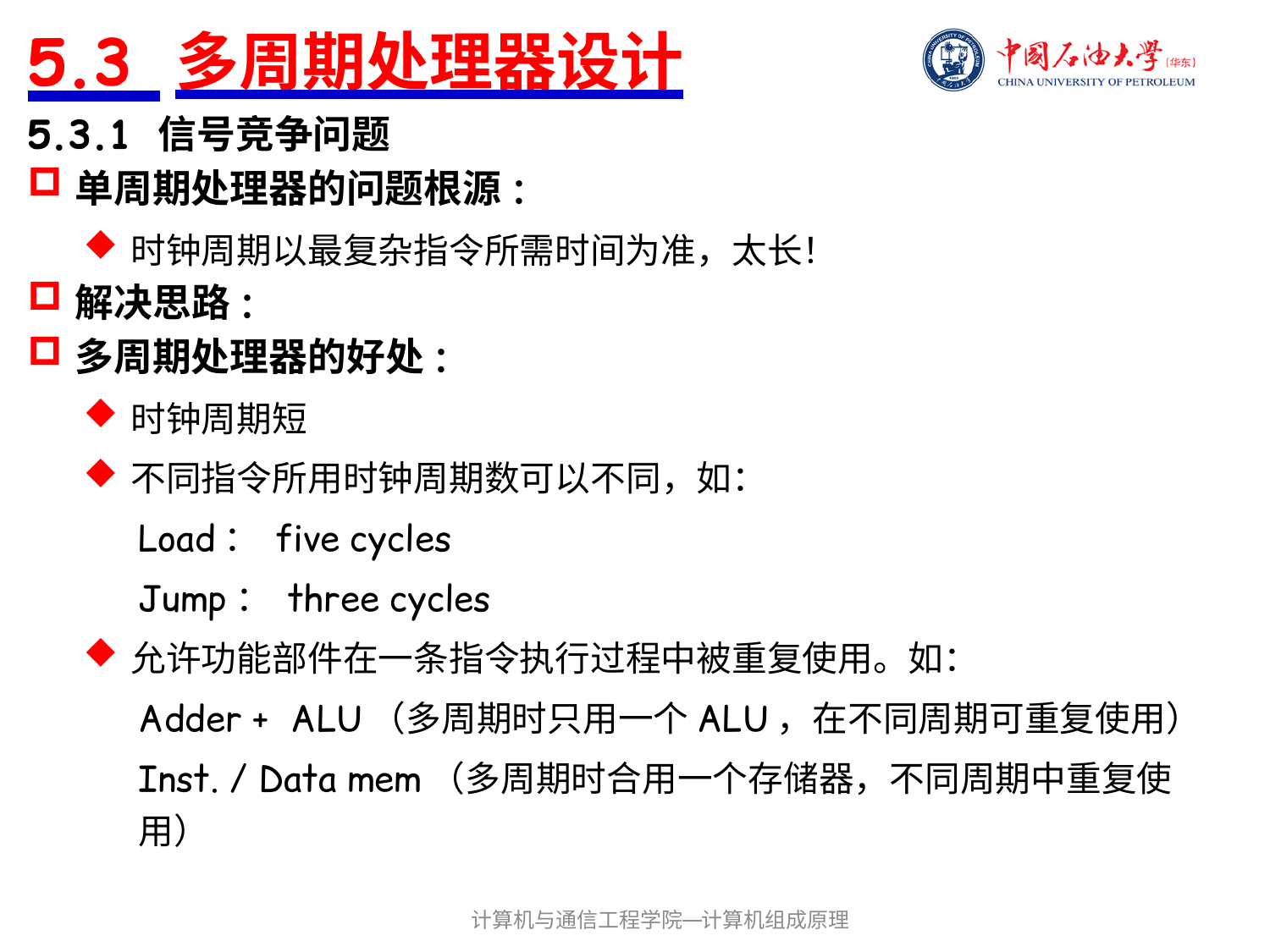

# 5.3 多周期处理器设计
5.3.1 信号竞争问题
单周期处理器的问题根源:
时钟周期以最复杂指令所需时间为准，太长！
解决思路:
多周期处理器的好处:
时钟周期短
不同指令所用时钟周期数可以不同，如：
Load： five cycles
Jump： three cycles
允许功能部件在一条指令执行过程中被重复使用。如：
Adder +  ALU（多周期时只用一个ALU，在不同周期可重复使用）
Inst. / Data mem（多周期时合用一个存储器，不同周期中重复使用）

计算机与通信工程学院—计算机组成原理
88